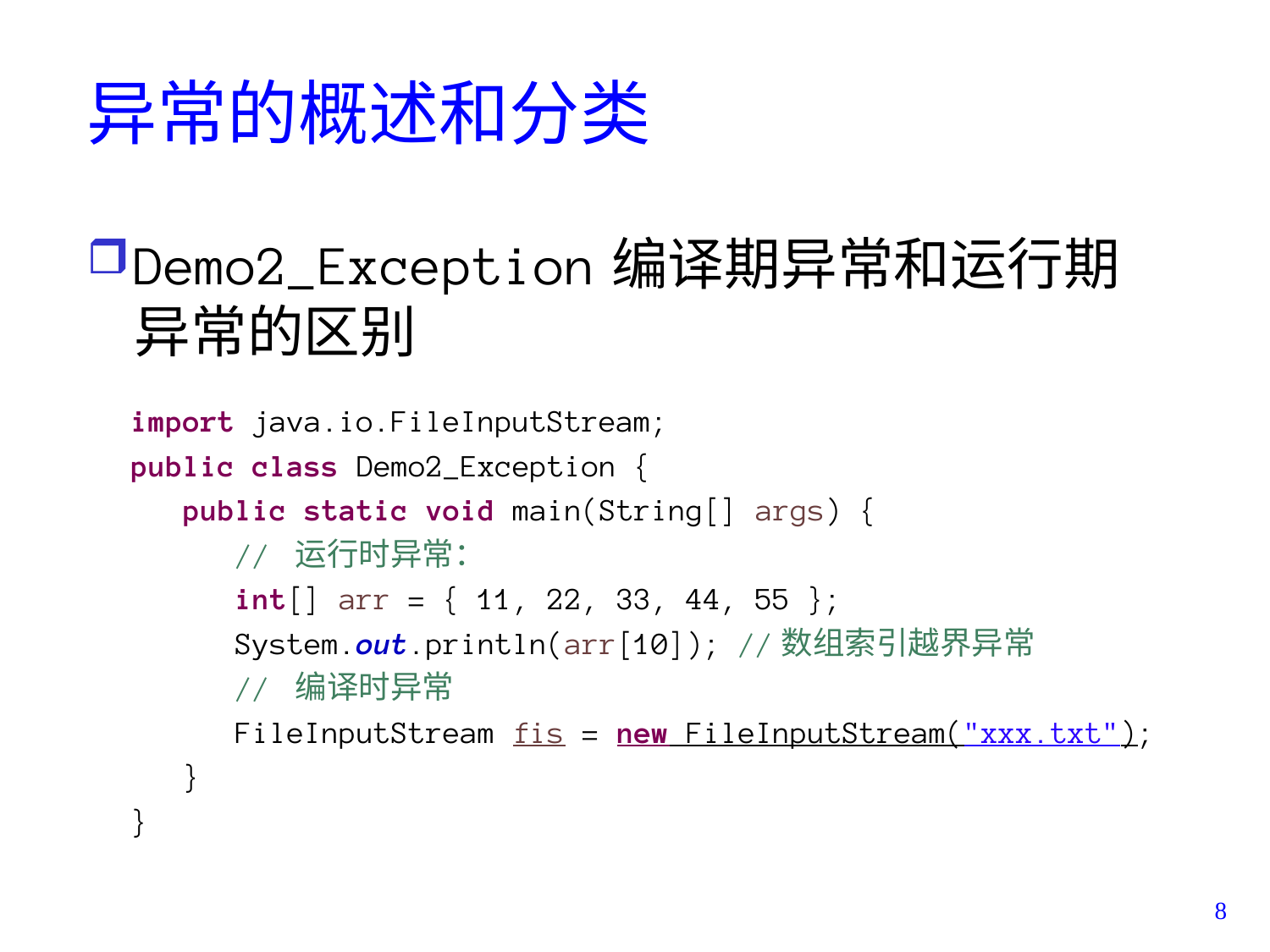

# 异常的概述和分类
Demo2_Exception编译期异常和运行期异常的区别
import java.io.FileInputStream;
public class Demo2_Exception {
   public static void main(String[] args) {
      // 运行时异常：
      int[] arr = { 11, 22, 33, 44, 55 };
      System.out.println(arr[10]); //数组索引越界异常
      // 编译时异常
      FileInputStream fis = new FileInputStream("xxx.txt");
   }
}
8